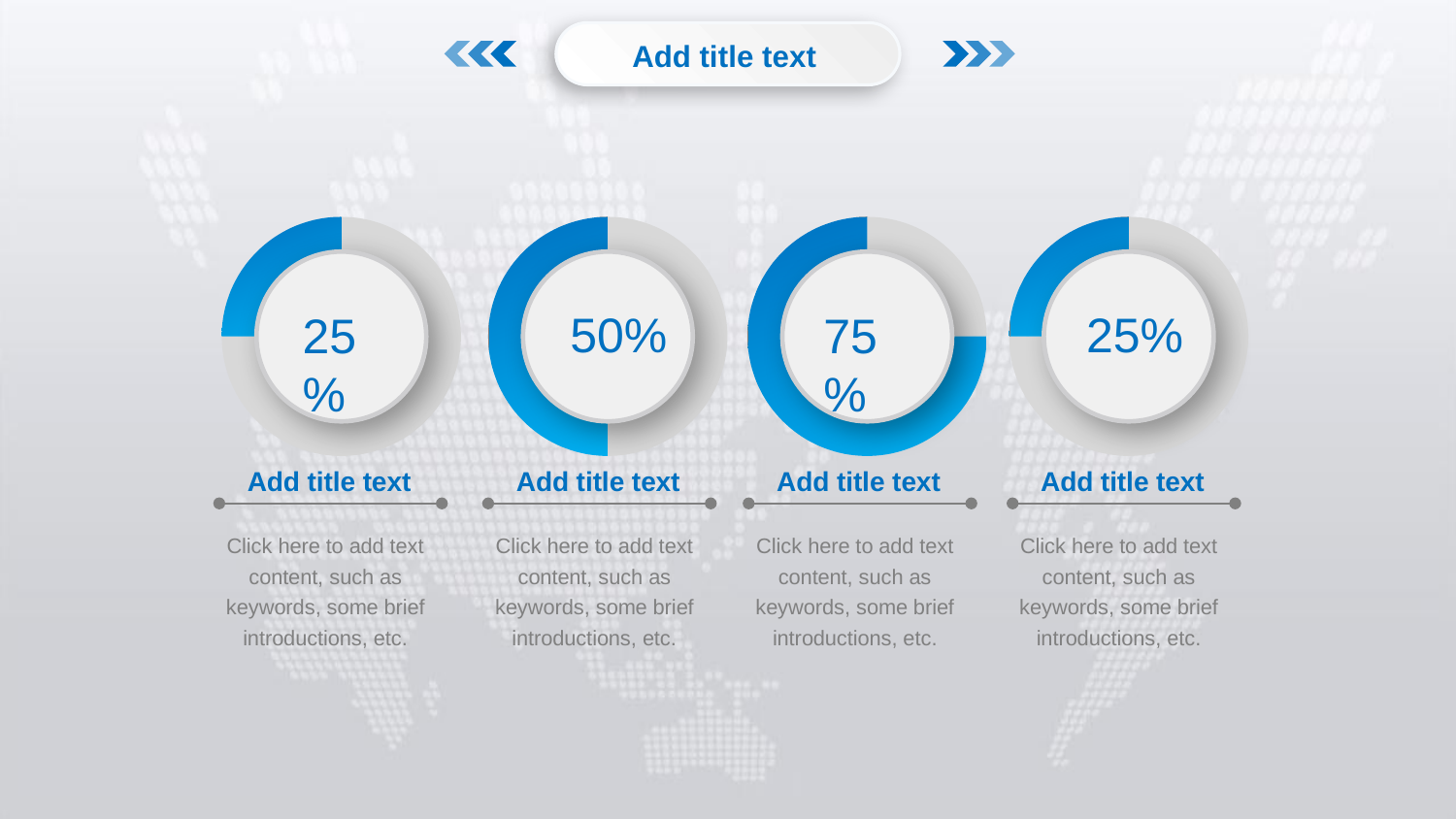

Add title text

### Chart

| Category | 销售额 |
|---|---|
| 第一季度 | 75.0 |
| 第二季度 | 25.0 |
25%

### Chart

| Category | 销售额 |
|---|---|
| 第一季度 | 50.0 |
| 第二季度 | 50.0 |
50%

### Chart

| Category | 销售额 |
|---|---|
| 第一季度 | 25.0 |
| 第二季度 | 75.0 |
75%

### Chart

| Category | 销售额 |
|---|---|
| 第一季度 | 75.0 |
| 第二季度 | 25.0 |
25%
Add title text
Add title text
Add title text
Add title text
Click here to add text content, such as keywords, some brief introductions, etc.
Click here to add text content, such as keywords, some brief introductions, etc.
Click here to add text content, such as keywords, some brief introductions, etc.
Click here to add text content, such as keywords, some brief introductions, etc.